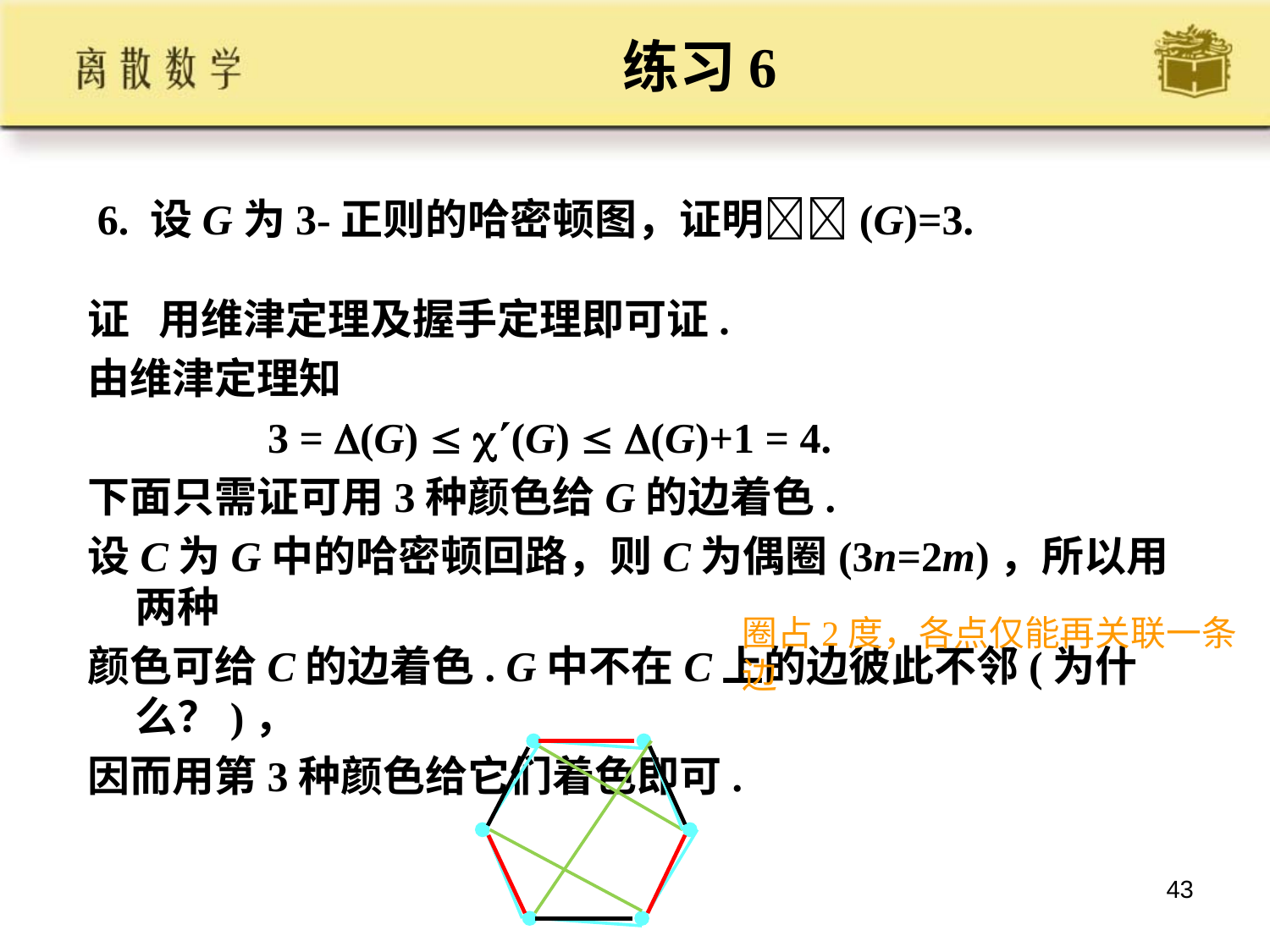

# 练习6
6. 设G为3-正则的哈密顿图，证明χ′(G)=3.
证   用维津定理及握手定理即可证.
由维津定理知
                 3 = Δ(G) ≤ χ′(G) ≤ Δ(G)+1 = 4.
下面只需证可用3种颜色给G的边着色.
设C为G中的哈密顿回路，则C为偶圈(3n=2m)，所以用两种
颜色可给C的边着色. G中不在C上的边彼此不邻(为什么？)，
因而用第3种颜色给它们着色即可.
圈占2度，各点仅能再关联一条边

43